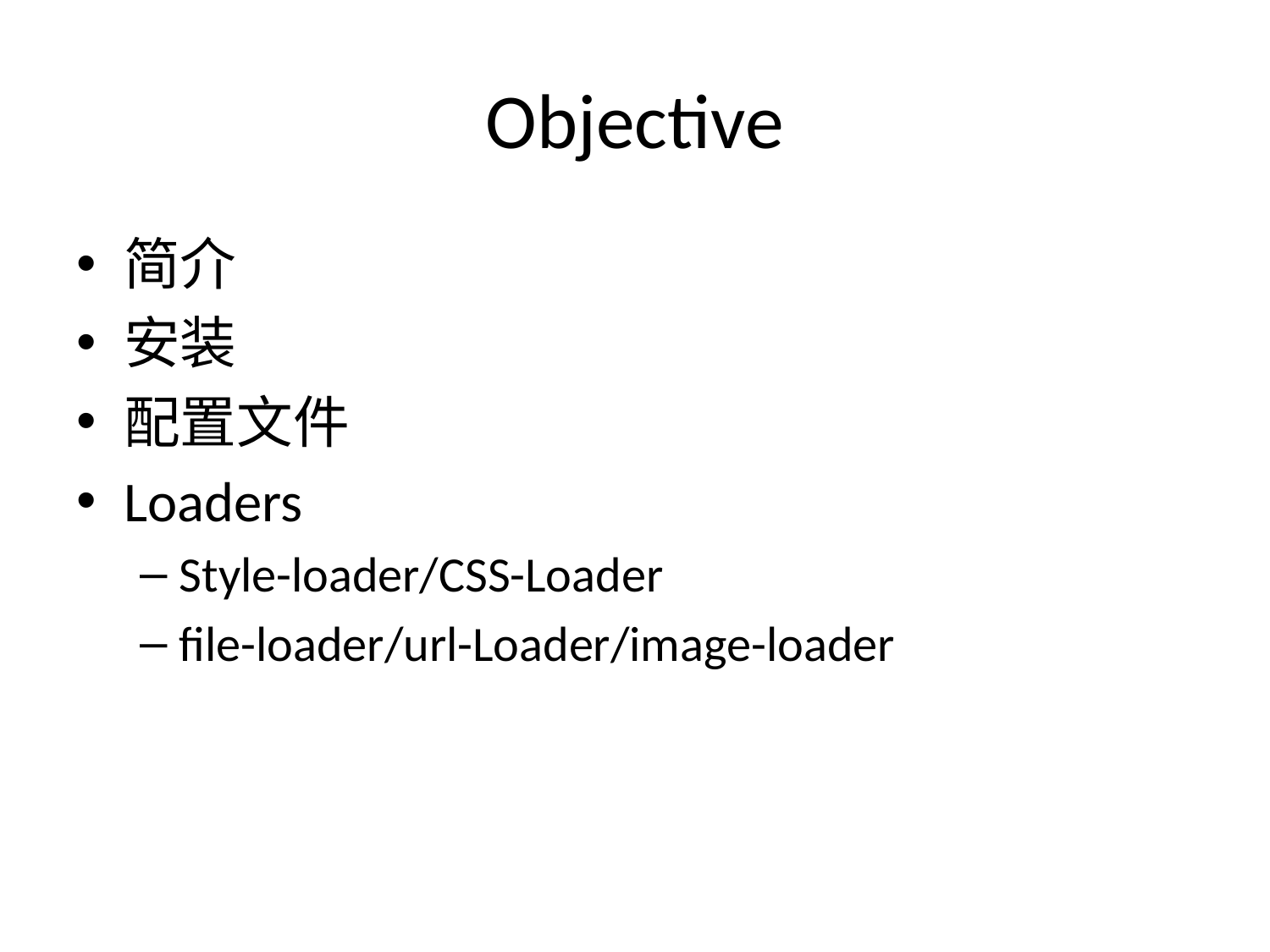

# Objective
简介
安装
配置文件
Loaders
Style-loader/CSS-Loader
file-loader/url-Loader/image-loader